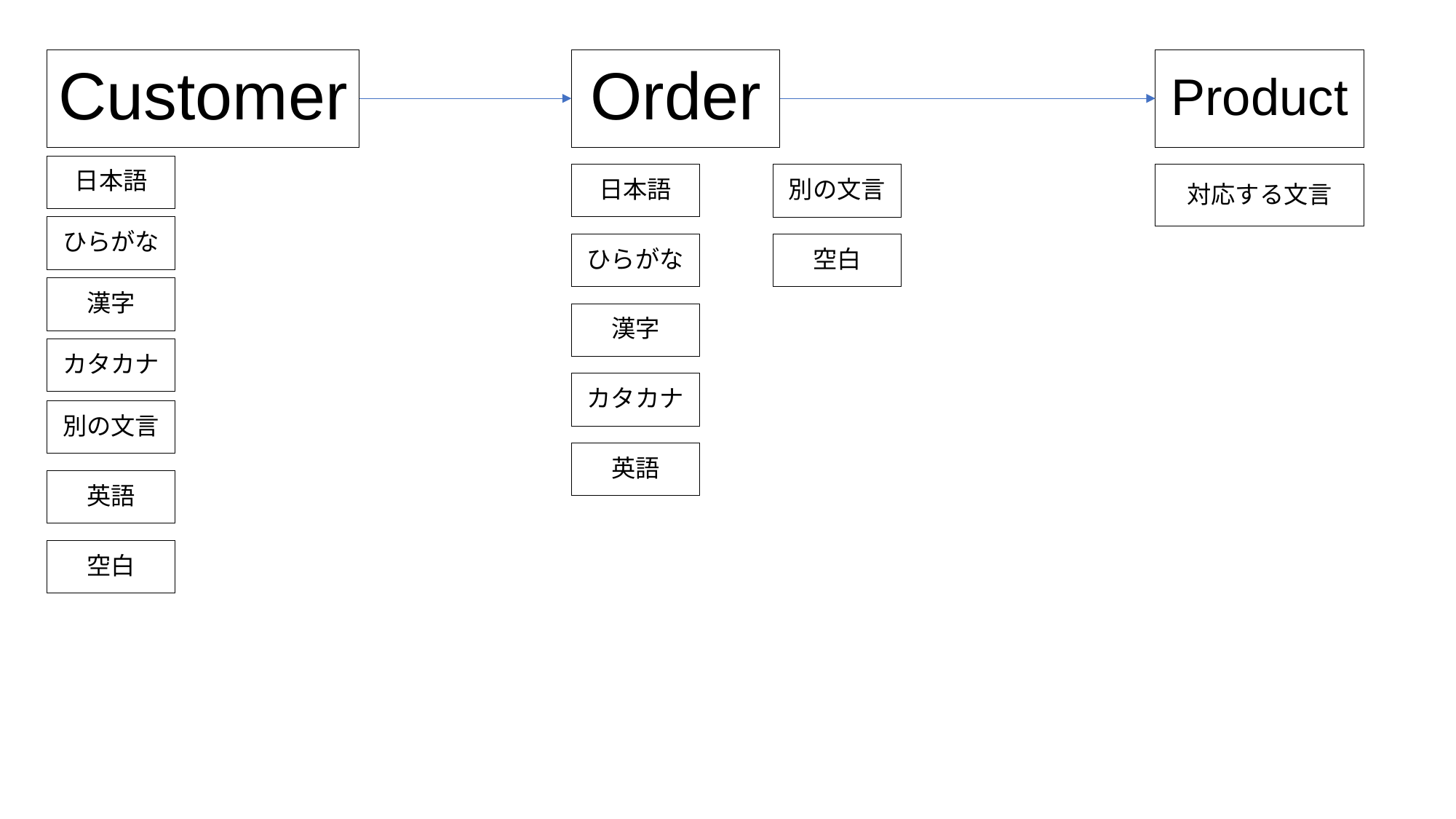

Order
Product
# Customer
日本語
日本語
対応する文言
別の文言
ひらがな
空白
ひらがな
漢字
漢字
カタカナ
カタカナ
別の文言
英語
英語
空白